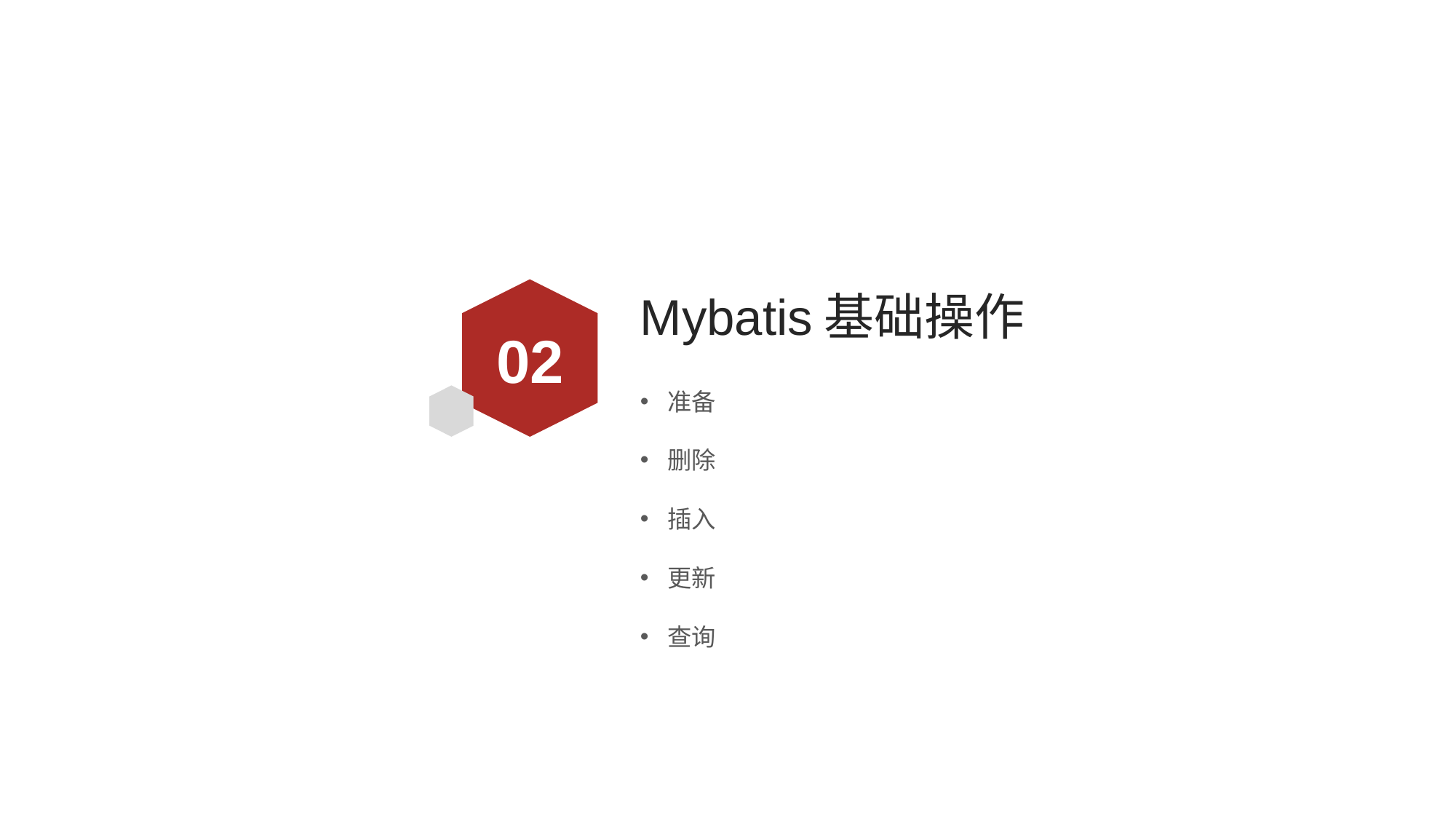

# Mybatis基础操作
02
准备
删除
插入
更新
查询